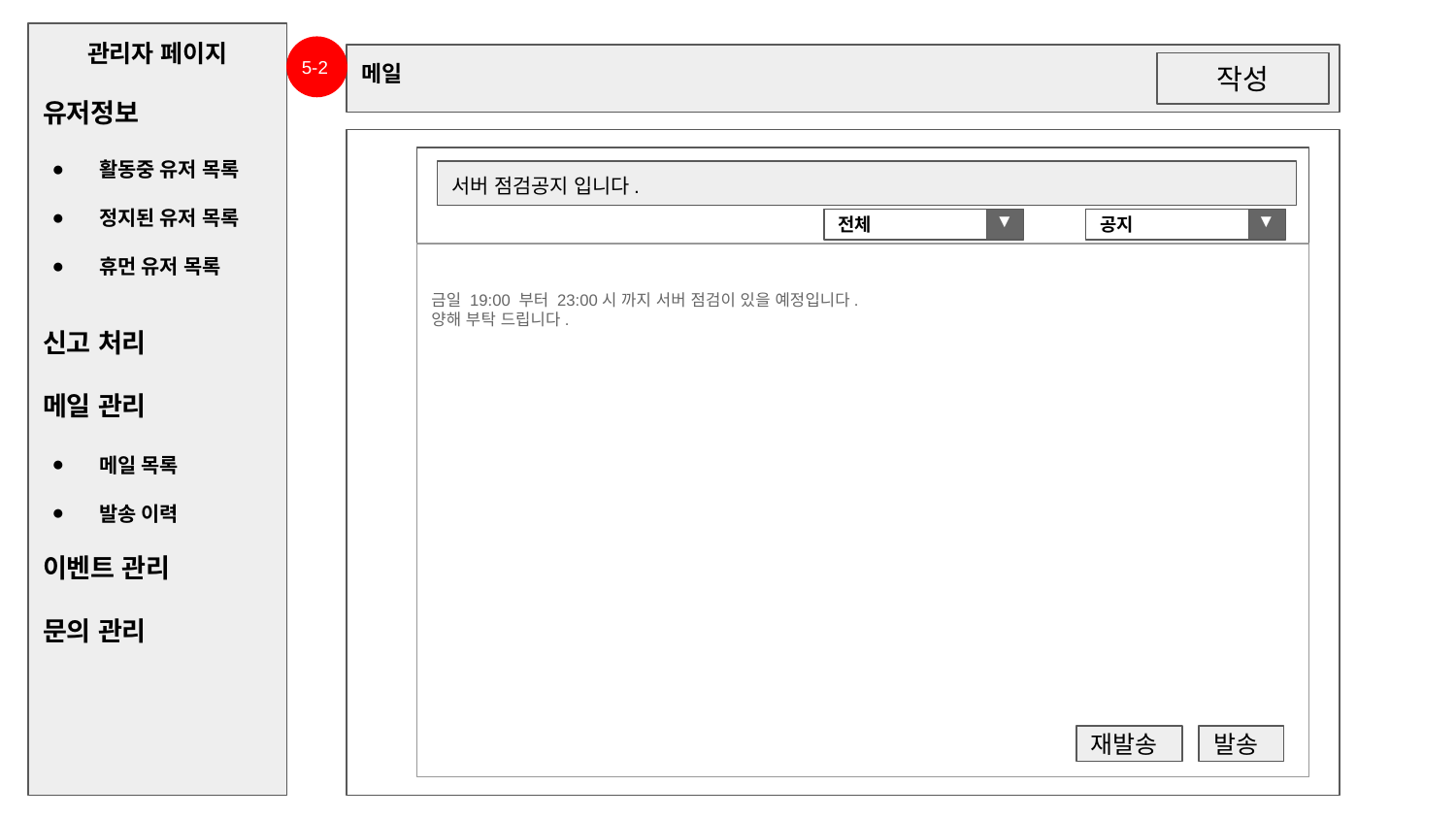

관리자 페이지

유저정보

활동중 유저 목록

정지된 유저 목록

휴먼 유저 목록

신고 처리

메일 관리

메일 목록

발송 이력

이벤트 관리

문의 관리
5-2
메일

작성

서버 점검공지 입니다.
▼
전체

▼
공지

금일 19:00 부터 23:00시 까지 서버 점검이 있을 예정입니다.
양해 부탁 드립니다.
재발송
발송